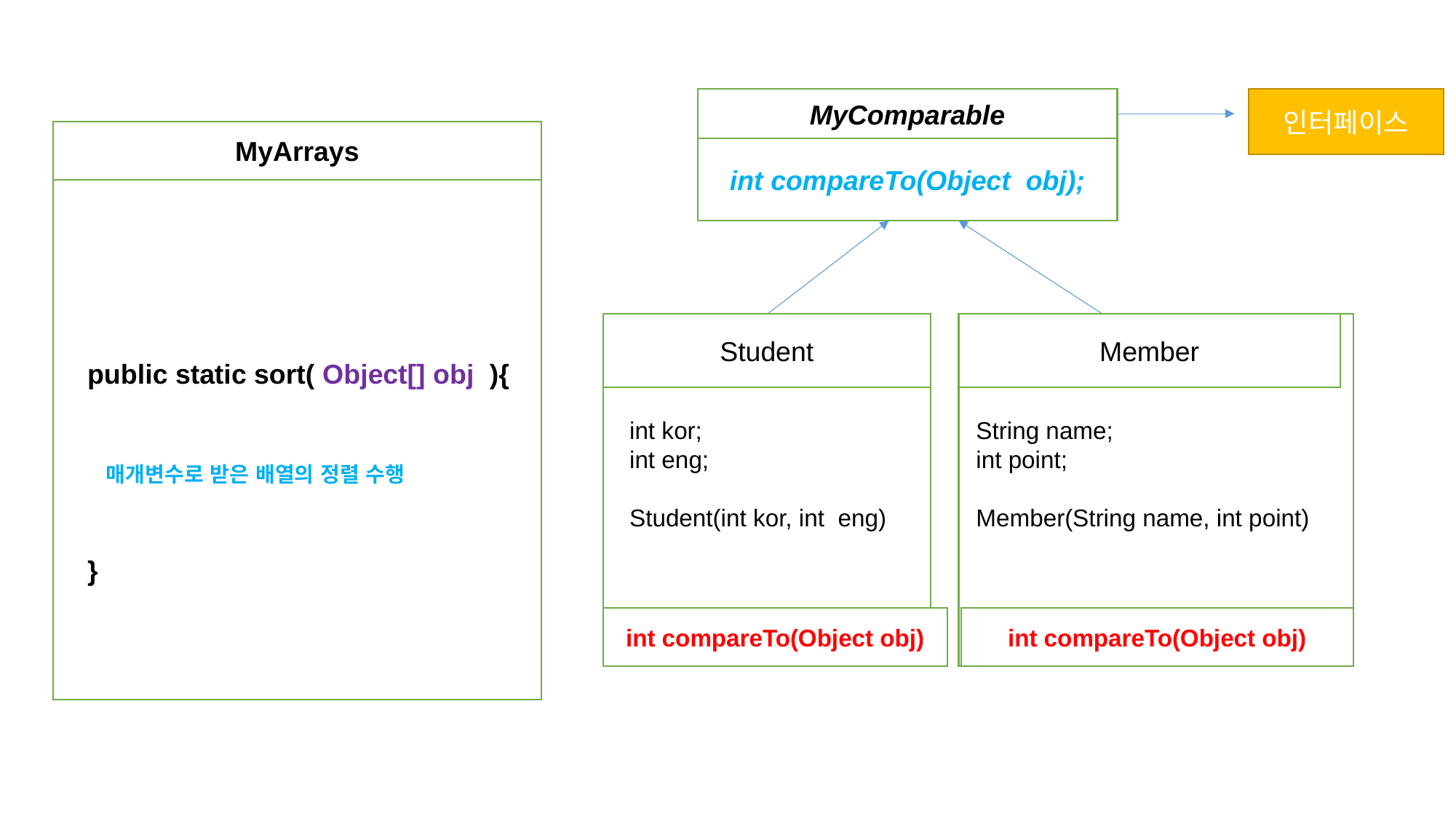

MyComparable
인터페이스
MyArrays
int compareTo(Object  obj);

public static sort( Object[] obj  ){

  매개변수로 받은 배열의 정렬 수행

}

Student

Member
int kor;
int eng;

Student(int kor, int  eng)
String name;
int point;

Member(String name, int point)
int compareTo(Object obj)
int compareTo(Object obj)